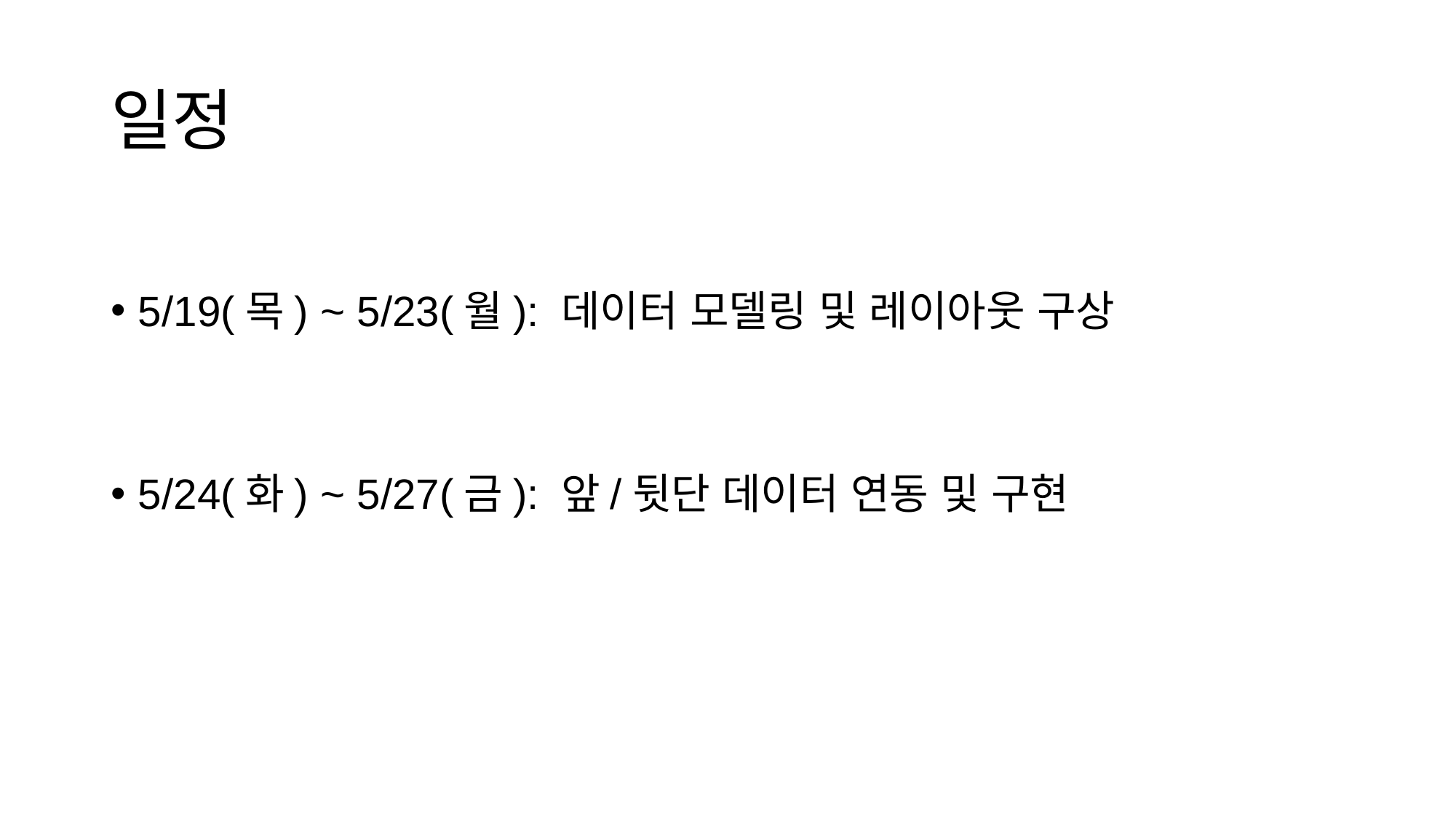

# 일정

5/19(목) ~ 5/23(월): 데이터 모델링 및 레이아웃 구상

5/24(화) ~ 5/27(금): 앞/뒷단 데이터 연동 및 구현